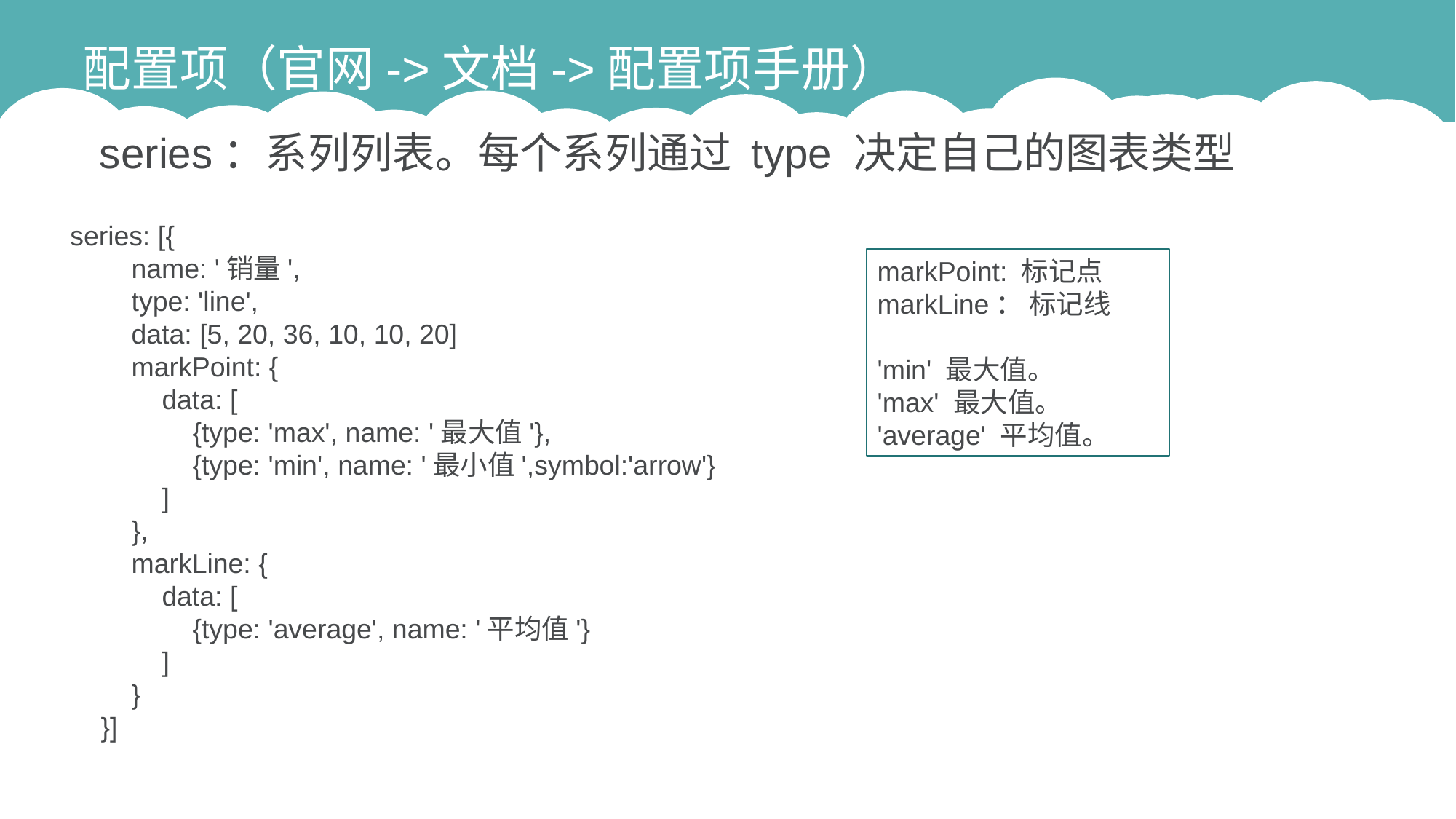

配置项（官网->文档->配置项手册）
series：系列列表。每个系列通过 type 决定自己的图表类型
series: [{
        name: '销量',
        type: 'line',
        data: [5, 20, 36, 10, 10, 20]
        markPoint: {
            data: [
                {type: 'max', name: '最大值'},
                {type: 'min', name: '最小值',symbol:'arrow'}
            ]
        },
        markLine: {
            data: [
                {type: 'average', name: '平均值'}
            ]
        }
    }]
markPoint: 标记点
markLine： 标记线

'min' 最大值。
'max' 最大值。
'average' 平均值。